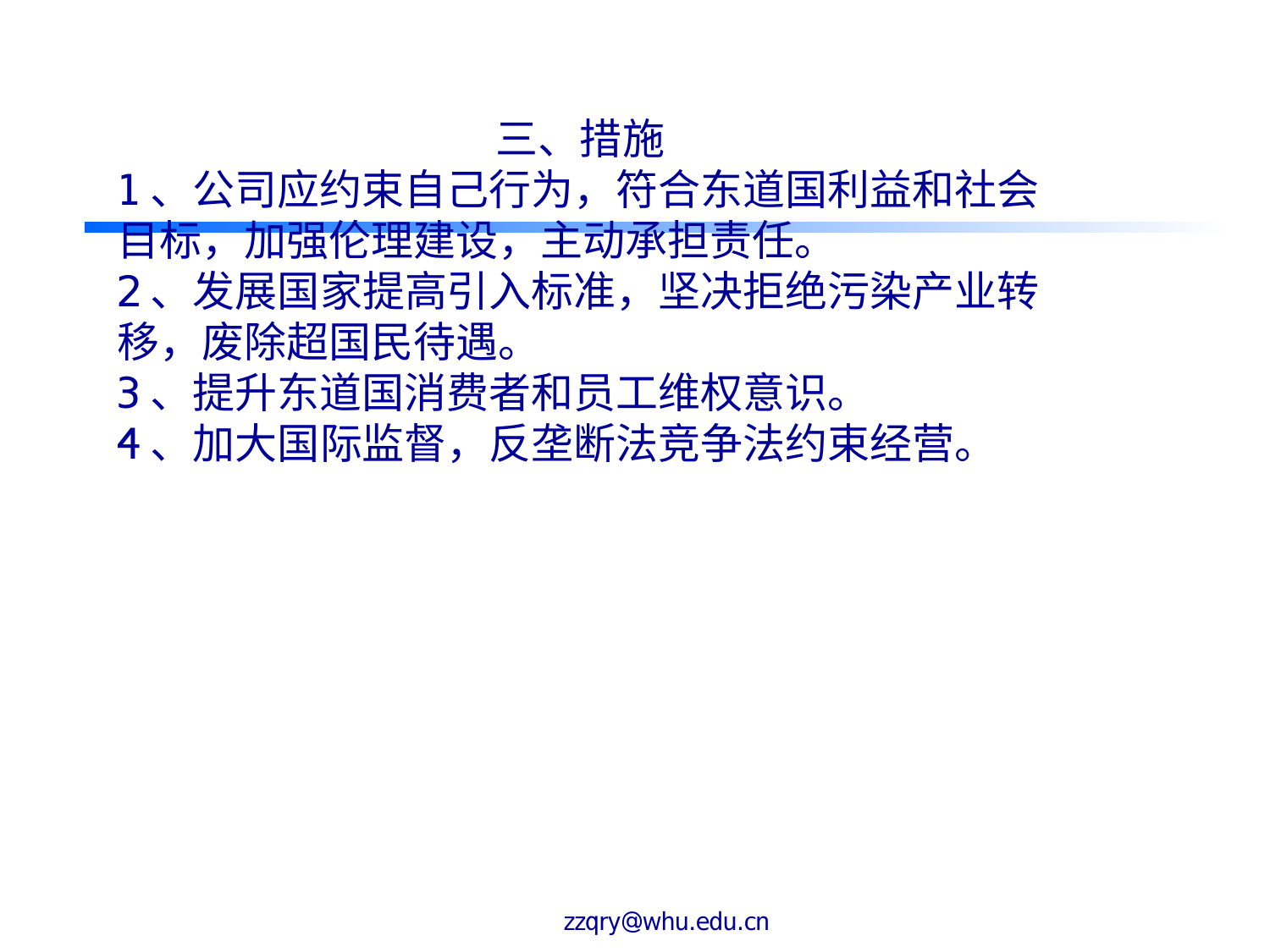

三、措施
1、公司应约束自己行为，符合东道国利益和社会目标，加强伦理建设，主动承担责任。
2、发展国家提高引入标准，坚决拒绝污染产业转移，废除超国民待遇。
3、提升东道国消费者和员工维权意识。
4、加大国际监督，反垄断法竞争法约束经营。

zzqry@whu.edu.cn